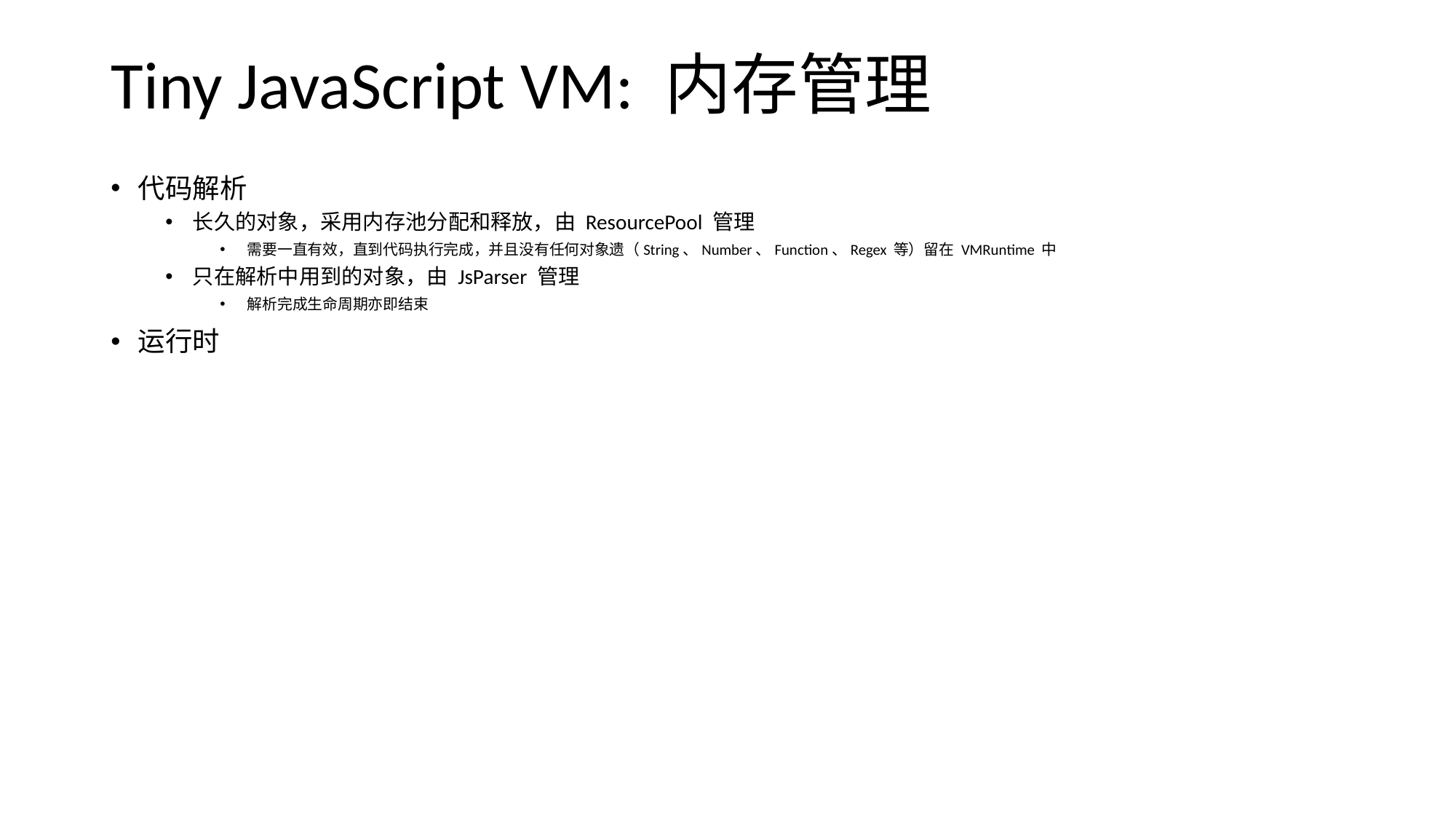

# Tiny JavaScript VM: 内存管理
代码解析
长久的对象，采用内存池分配和释放，由 ResourcePool 管理
需要一直有效，直到代码执行完成，并且没有任何对象遗（String、Number、Function、Regex 等）留在 VMRuntime 中
只在解析中用到的对象，由 JsParser 管理
解析完成生命周期亦即结束
运行时